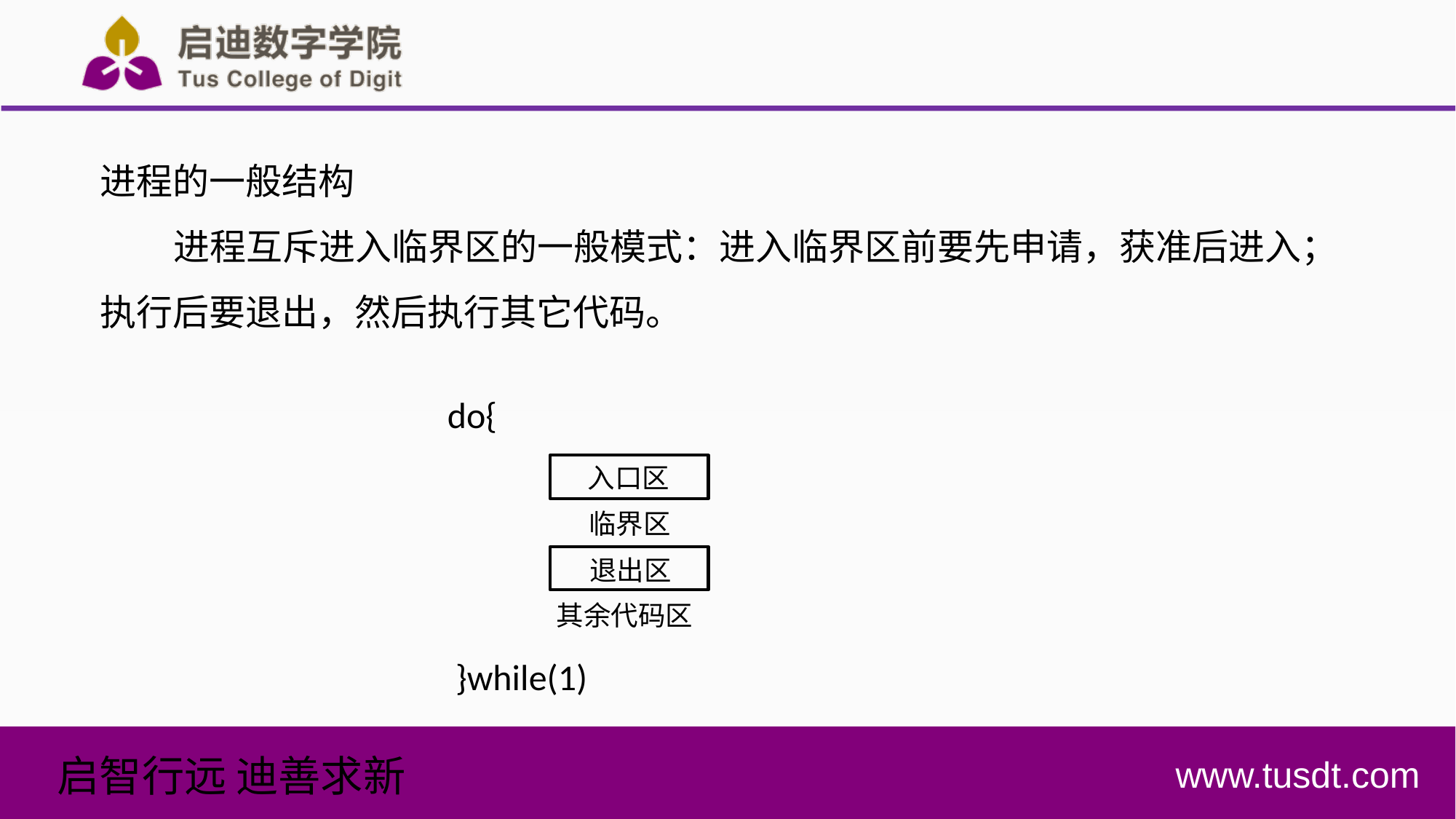

进程的一般结构
进程互斥进入临界区的一般模式：进入临界区前要先申请，获准后进入；执行后要退出，然后执行其它代码。
do{

 }while(1)

入口区
临界区

其余代码区
退出区